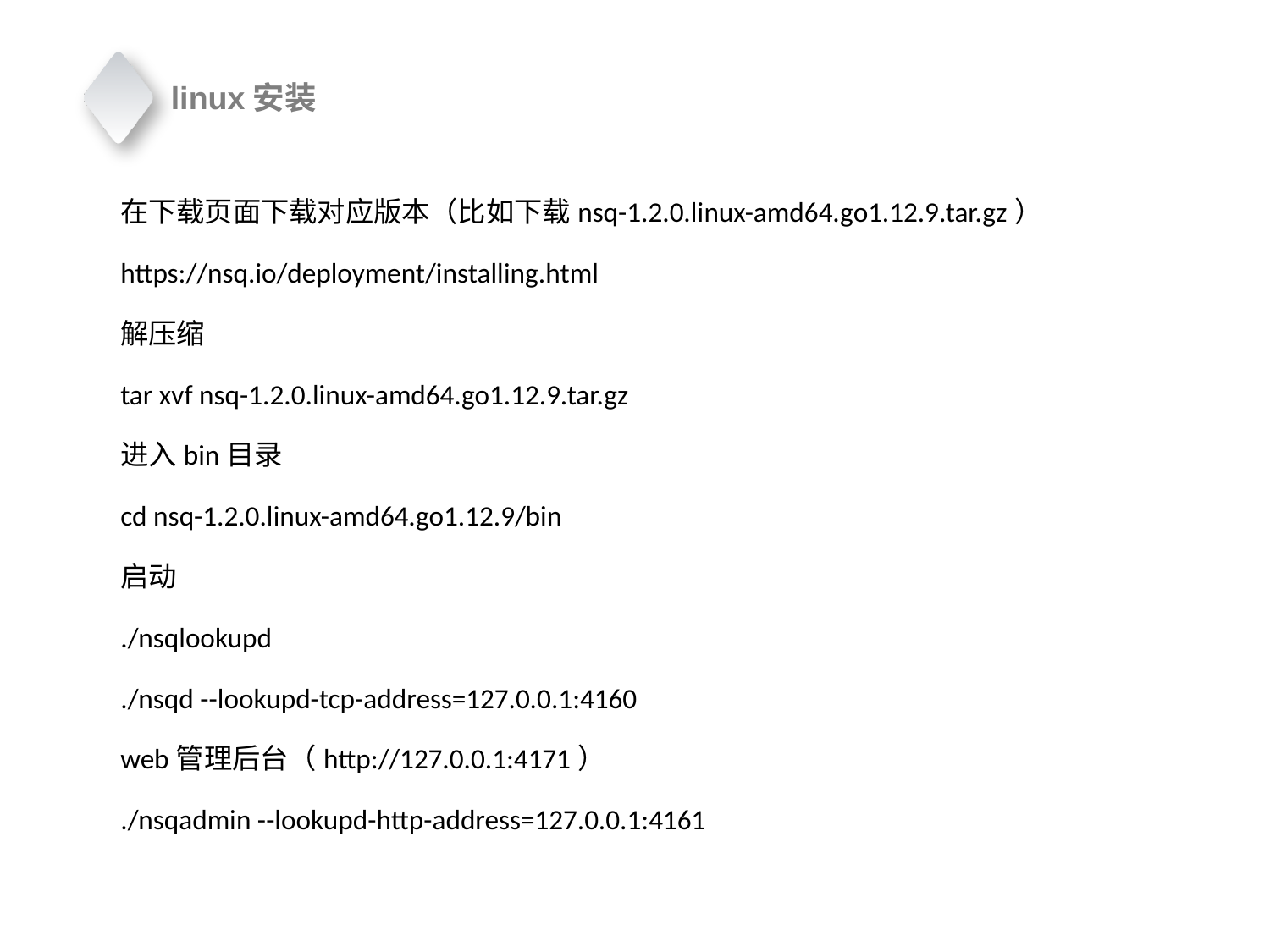

linux安装
在下载页面下载对应版本（比如下载nsq-1.2.0.linux-amd64.go1.12.9.tar.gz）
https://nsq.io/deployment/installing.html
解压缩
tar xvf nsq-1.2.0.linux-amd64.go1.12.9.tar.gz
进入bin目录
cd nsq-1.2.0.linux-amd64.go1.12.9/bin
启动
./nsqlookupd
./nsqd --lookupd-tcp-address=127.0.0.1:4160
web管理后台（http://127.0.0.1:4171）
./nsqadmin --lookupd-http-address=127.0.0.1:4161